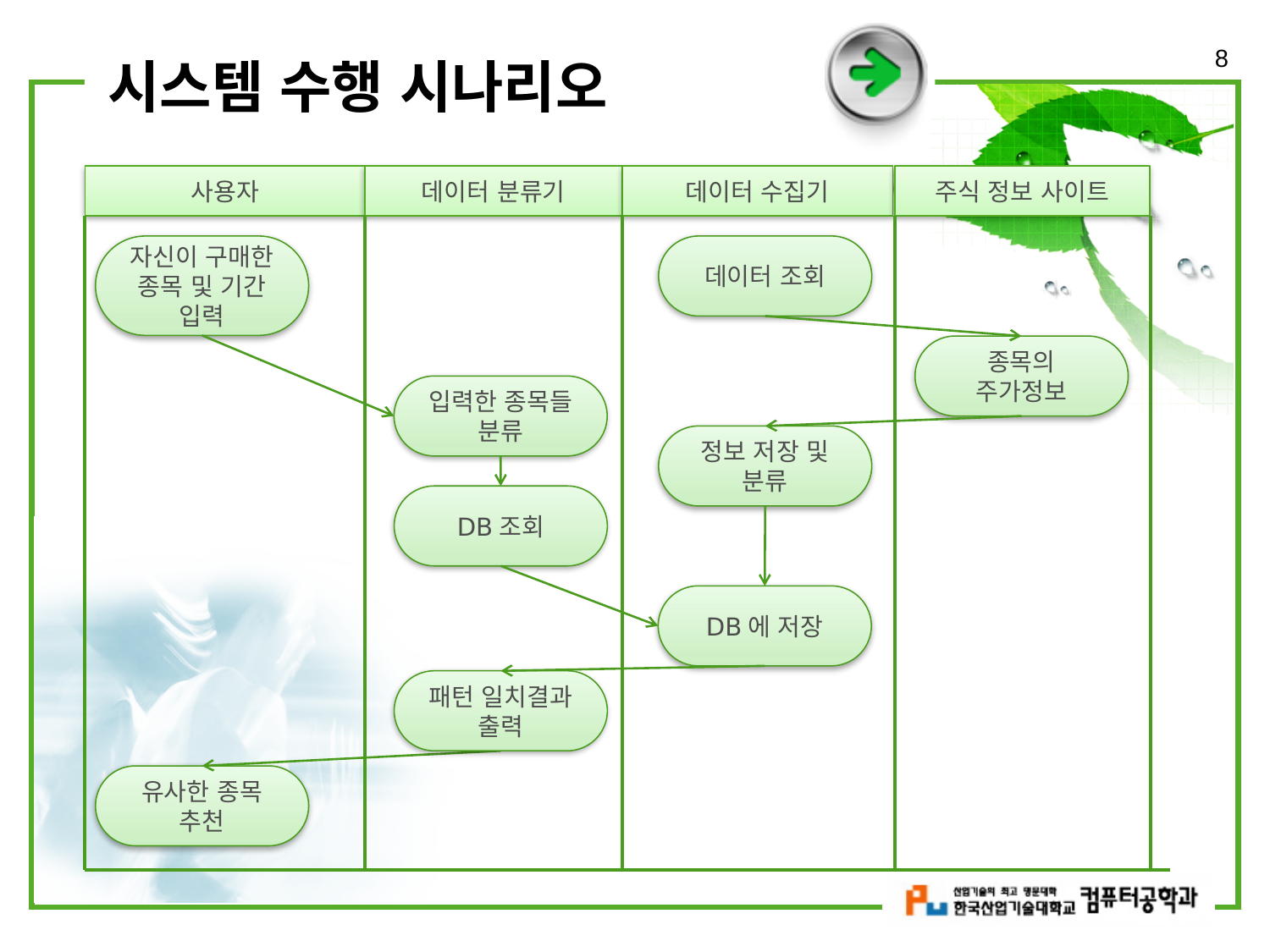

8
# 시스템 수행 시나리오
사용자
데이터 분류기
데이터 수집기
주식 정보 사이트
자신이 구매한 종목 및 기간 입력
데이터 조회
종목의 주가정보
입력한 종목들 분류
정보 저장 및 분류
DB조회
DB에 저장
패턴 일치결과
출력
유사한 종목 추천